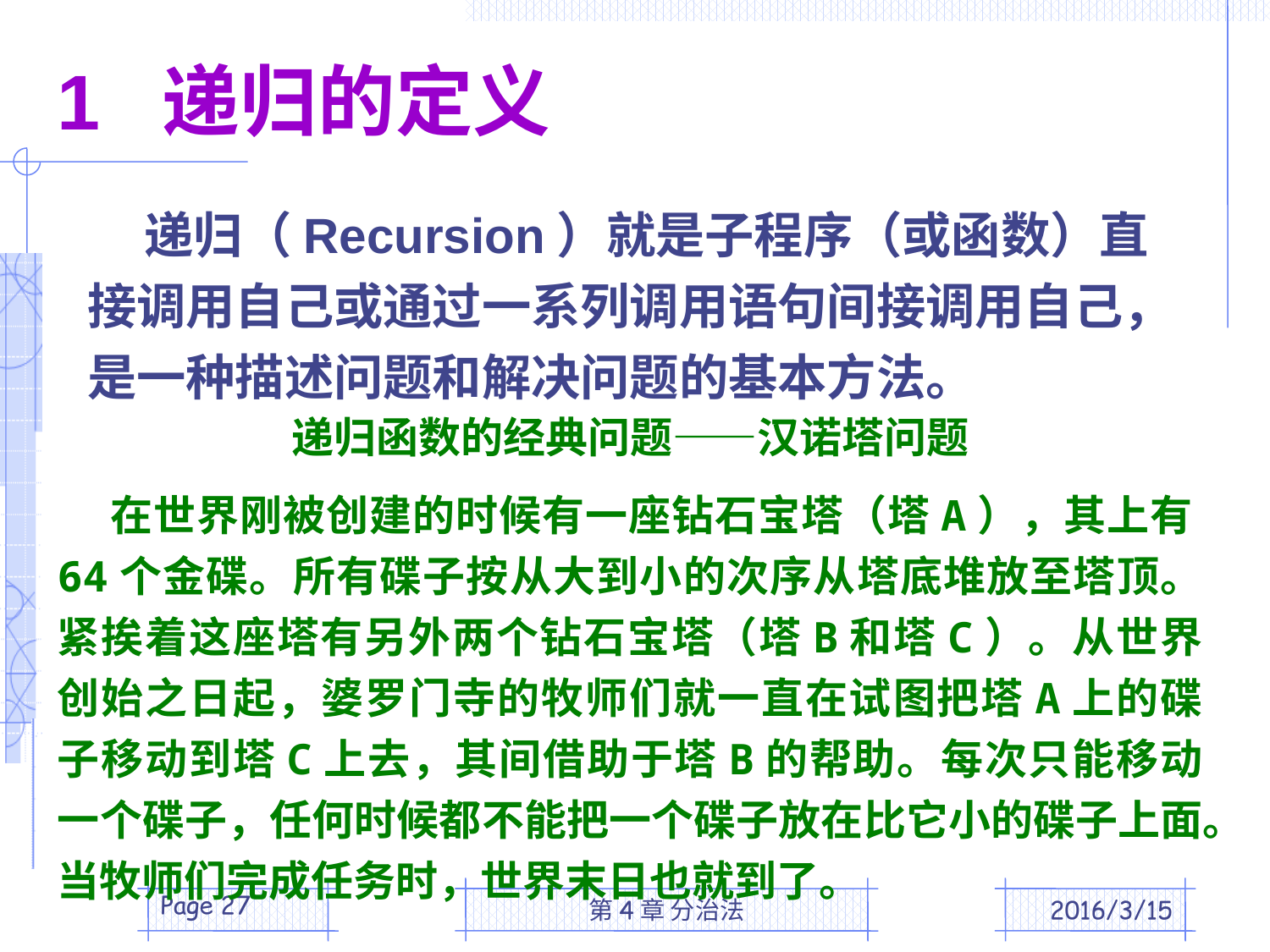

1  递归的定义
    递归（Recursion）就是子程序（或函数）直接调用自己或通过一系列调用语句间接调用自己，是一种描述问题和解决问题的基本方法。
递归函数的经典问题——汉诺塔问题
    在世界刚被创建的时候有一座钻石宝塔（塔A），其上有64个金碟。所有碟子按从大到小的次序从塔底堆放至塔顶。紧挨着这座塔有另外两个钻石宝塔（塔B和塔C）。从世界创始之日起，婆罗门寺的牧师们就一直在试图把塔A上的碟子移动到塔C上去，其间借助于塔B的帮助。每次只能移动一个碟子，任何时候都不能把一个碟子放在比它小的碟子上面。当牧师们完成任务时，世界末日也就到了。
Page 27
第4章 分治法
2016/3/15